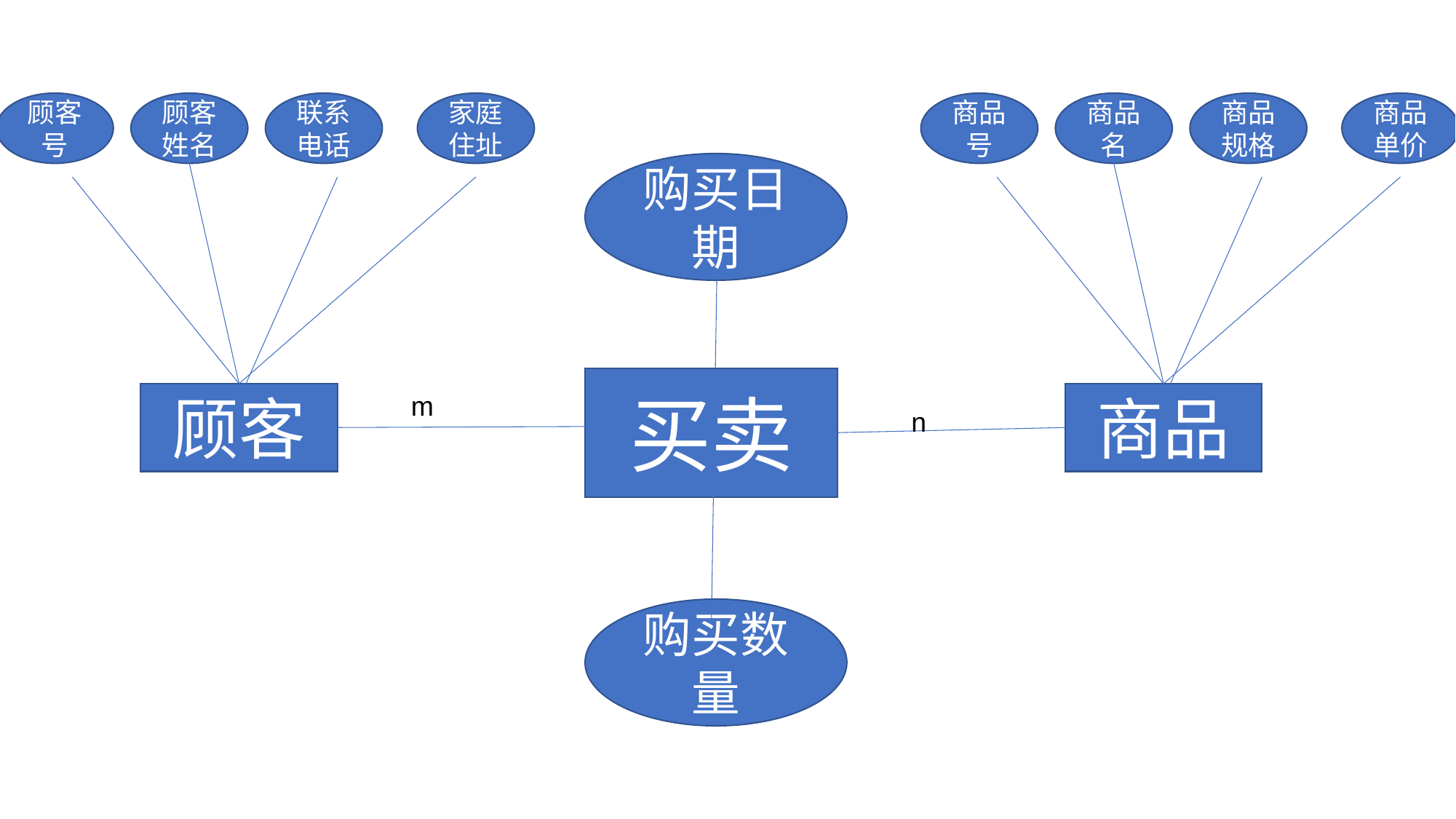

顾客号
顾客姓名
联系电话
家庭住址
商品号
商品名
商品规格
商品单价
购买日期
买卖
顾客
商品
购买数量
m
n